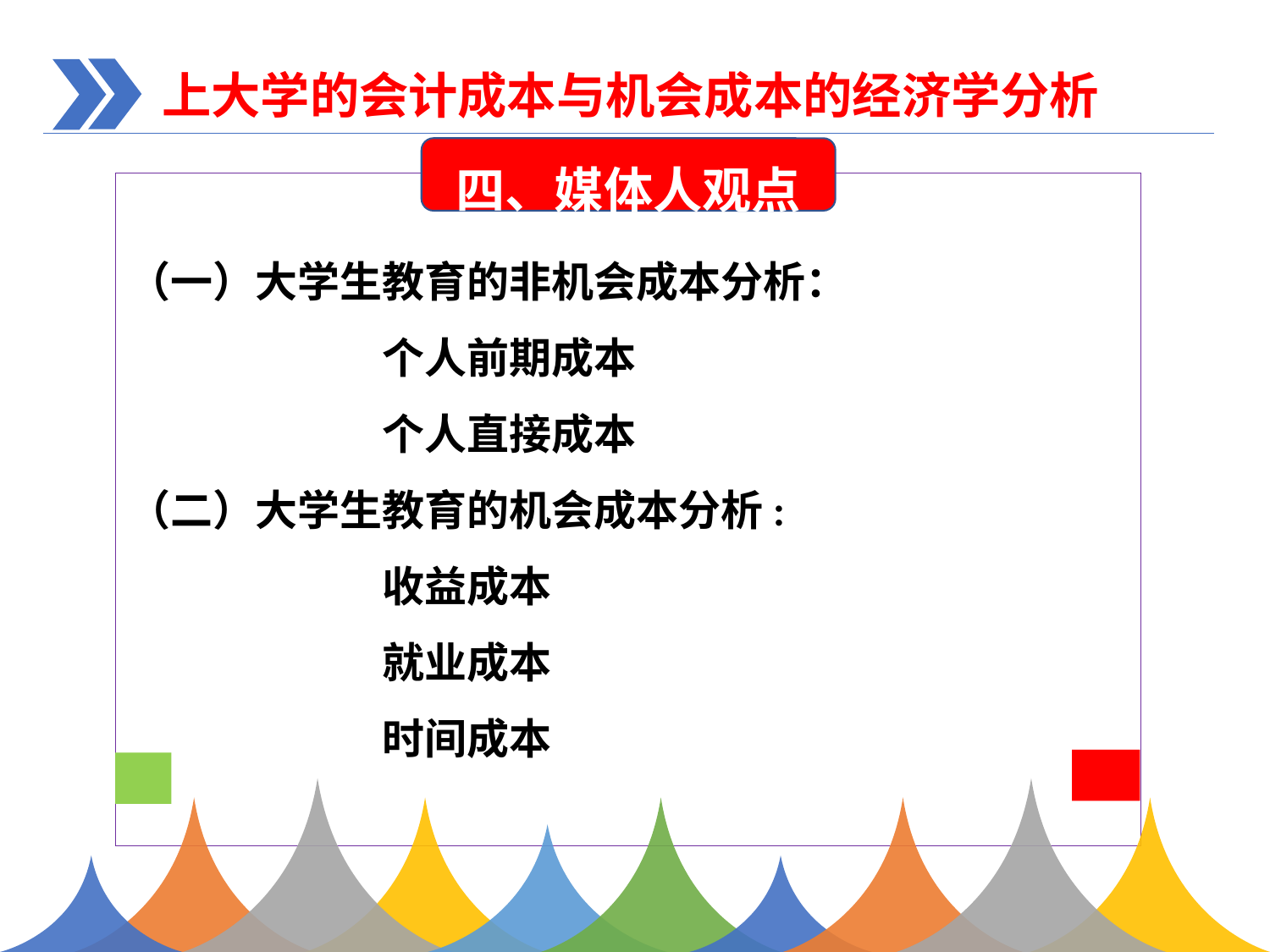

上大学的会计成本与机会成本的经济学分析
四、媒体人观点

（一）大学生教育的非机会成本分析：
		个人前期成本
		个人直接成本
（二）大学生教育的机会成本分析:
		收益成本
		就业成本
		时间成本